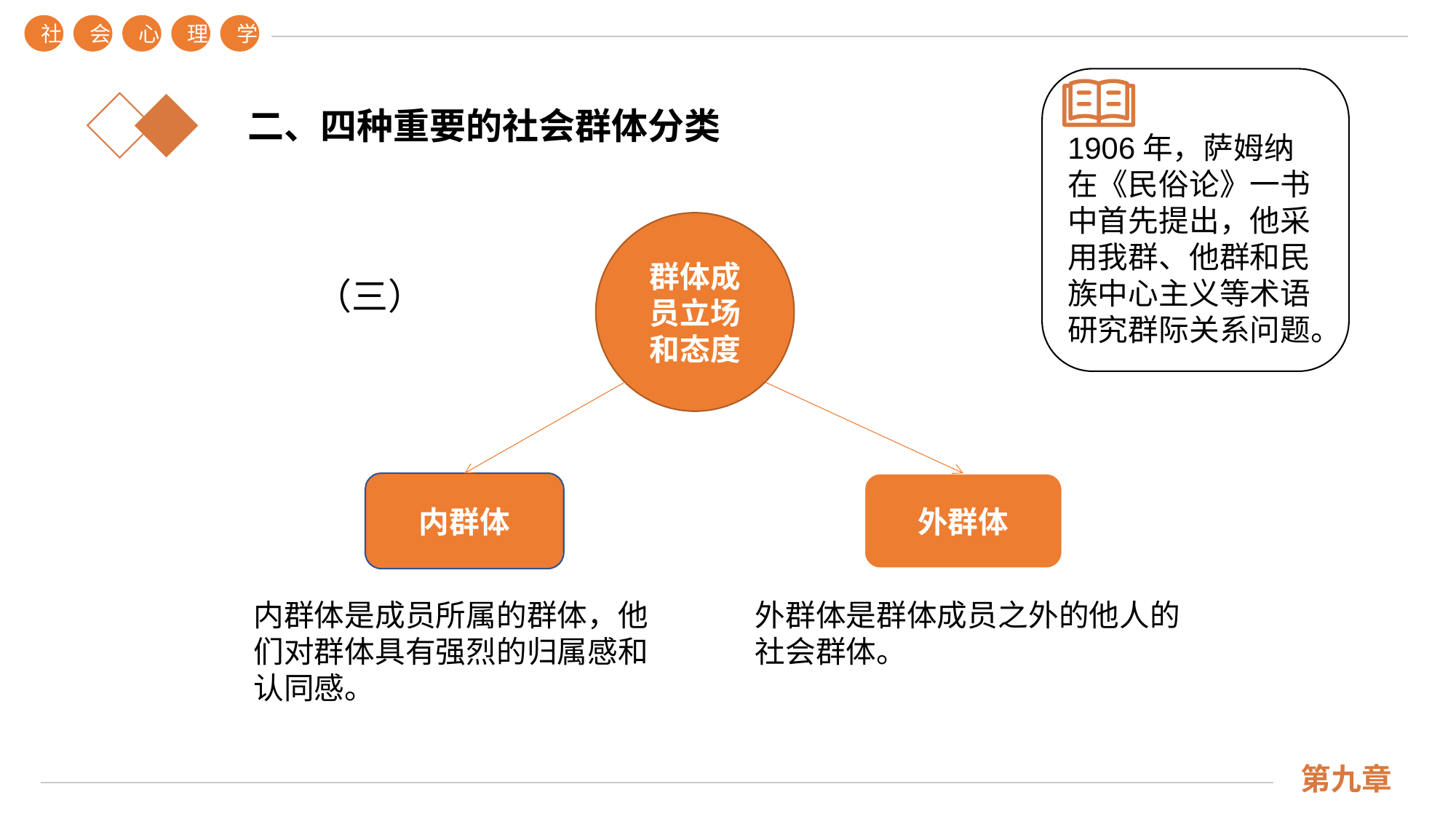

社
会
心
理
学

1906年，萨姆纳在《民俗论》一书中首先提出，他采用我群、他群和民族中心主义等术语研究群际关系问题。

二、四种重要的社会群体分类
群体成员立场和态度
（三）
内群体
外群体
内群体是成员所属的群体，他们对群体具有强烈的归属感和认同感。
外群体是群体成员之外的他人的社会群体。
第九章